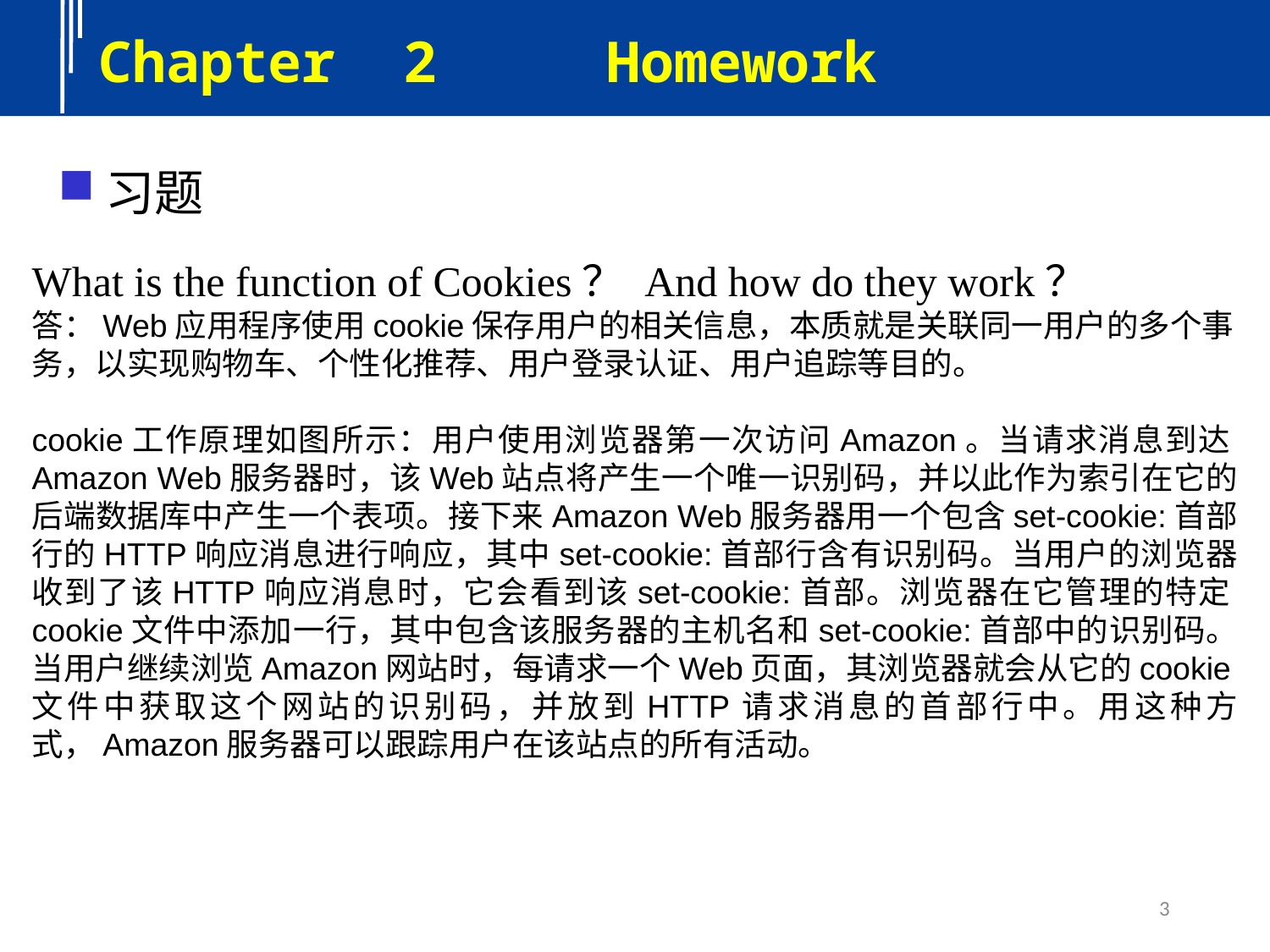

Chapter  2     Homework
习题

What is the function of Cookies？ And how do they work？
答：Web应用程序使用cookie保存用户的相关信息，本质就是关联同一用户的多个事务，以实现购物车、个性化推荐、用户登录认证、用户追踪等目的。

cookie工作原理如图所示：用户使用浏览器第一次访问Amazon。当请求消息到达Amazon Web服务器时，该Web站点将产生一个唯一识别码，并以此作为索引在它的后端数据库中产生一个表项。接下来Amazon Web服务器用一个包含set-cookie:首部行的HTTP响应消息进行响应，其中set-cookie:首部行含有识别码。当用户的浏览器收到了该HTTP响应消息时，它会看到该set-cookie:首部。浏览器在它管理的特定cookie文件中添加一行，其中包含该服务器的主机名和set-cookie:首部中的识别码。当用户继续浏览Amazon网站时，每请求一个Web页面，其浏览器就会从它的cookie文件中获取这个网站的识别码，并放到HTTP请求消息的首部行中。用这种方式，Amazon服务器可以跟踪用户在该站点的所有活动。
3